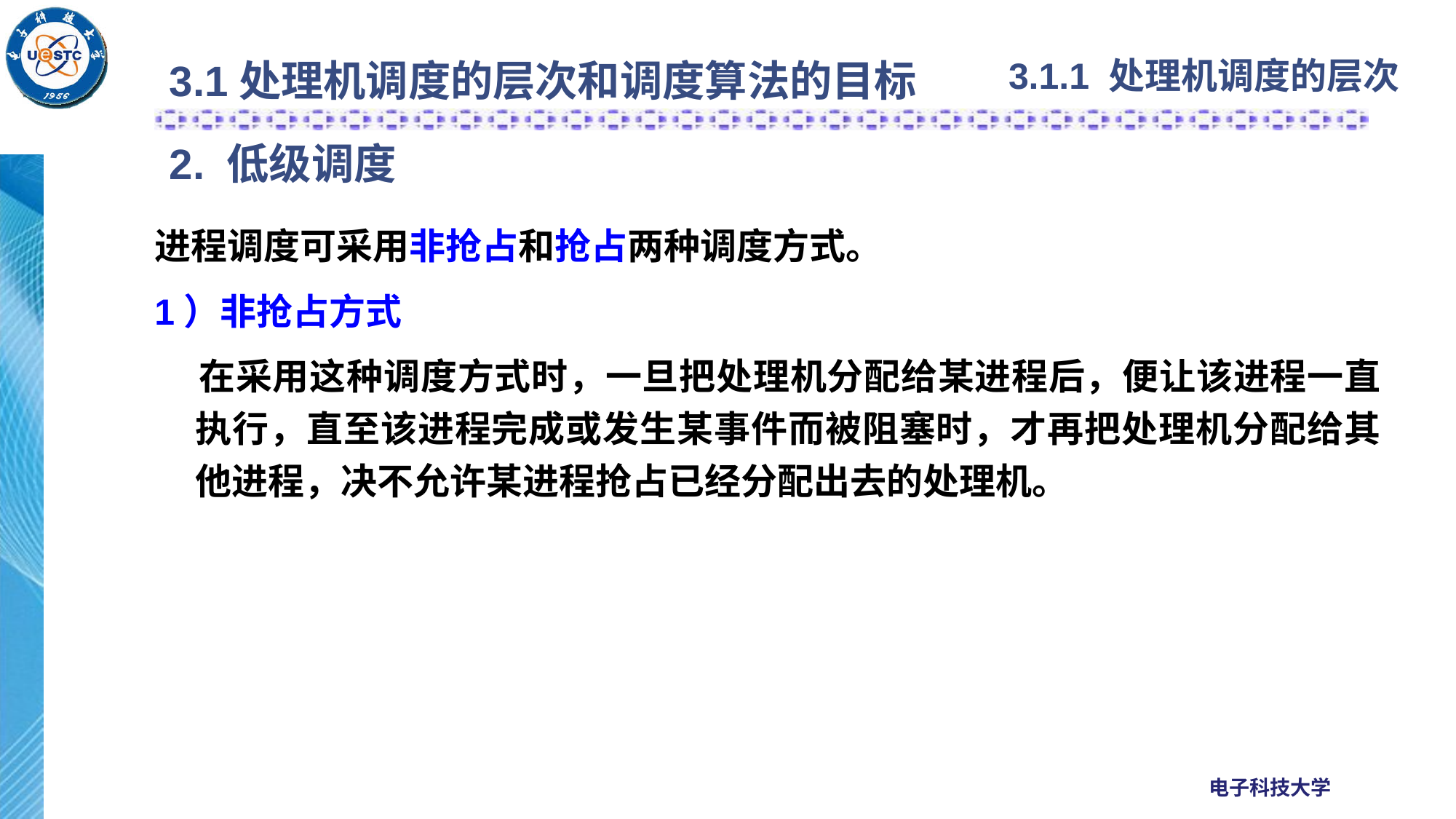

3.1处理机调度的层次和调度算法的目标
3.1.1 处理机调度的层次
# 2. 低级调度
进程调度可采用非抢占和抢占两种调度方式。
1）非抢占方式
    在采用这种调度方式时，一旦把处理机分配给某进程后，便让该进程一直执行，直至该进程完成或发生某事件而被阻塞时，才再把处理机分配给其他进程，决不允许某进程抢占已经分配出去的处理机。